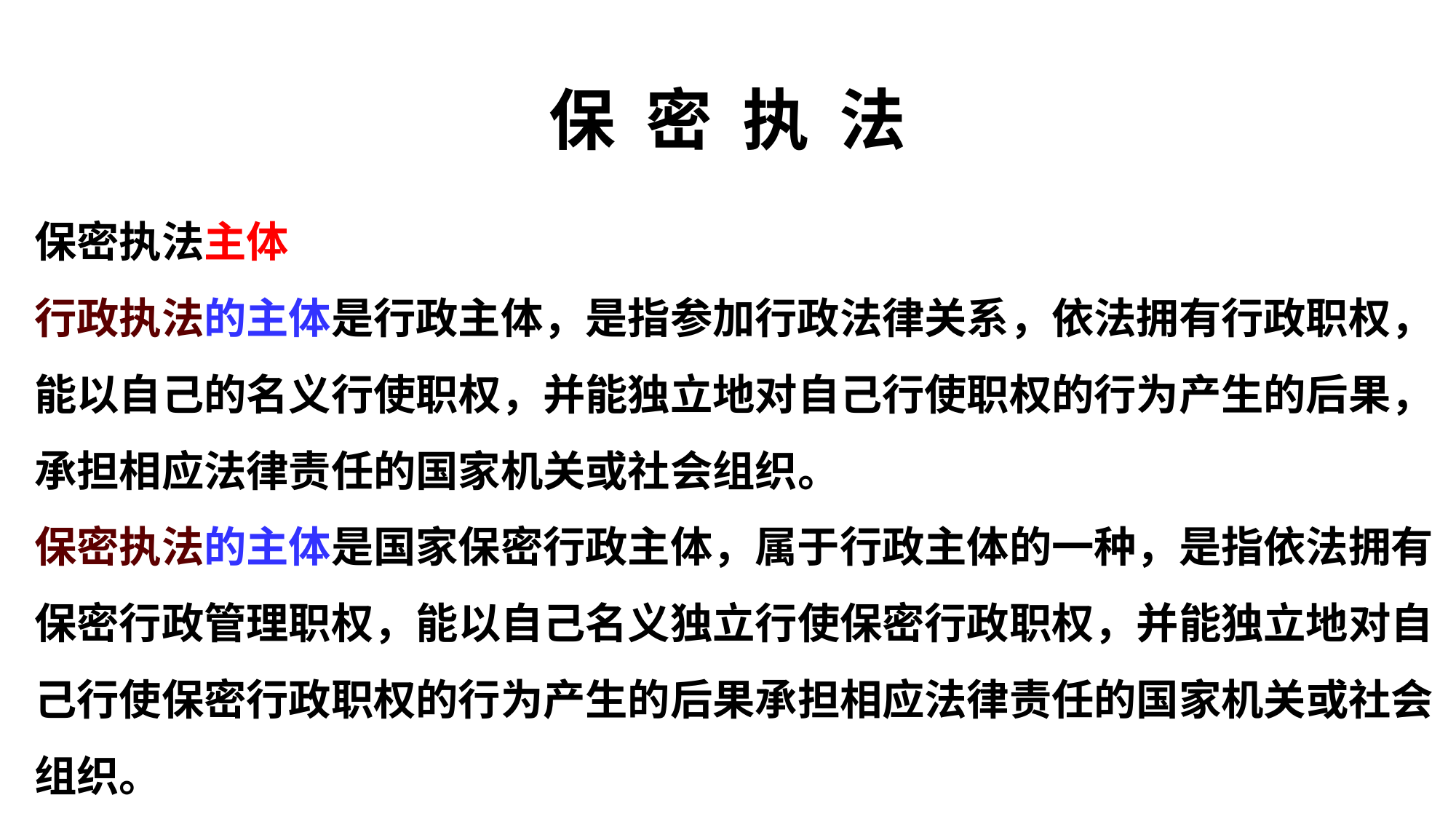

# 保  密  执  法
保密执法主体
行政执法的主体是行政主体，是指参加行政法律关系，依法拥有行政职权，能以自己的名义行使职权，并能独立地对自己行使职权的行为产生的后果，承担相应法律责任的国家机关或社会组织。
保密执法的主体是国家保密行政主体，属于行政主体的一种，是指依法拥有保密行政管理职权，能以自己名义独立行使保密行政职权，并能独立地对自己行使保密行政职权的行为产生的后果承担相应法律责任的国家机关或社会组织。